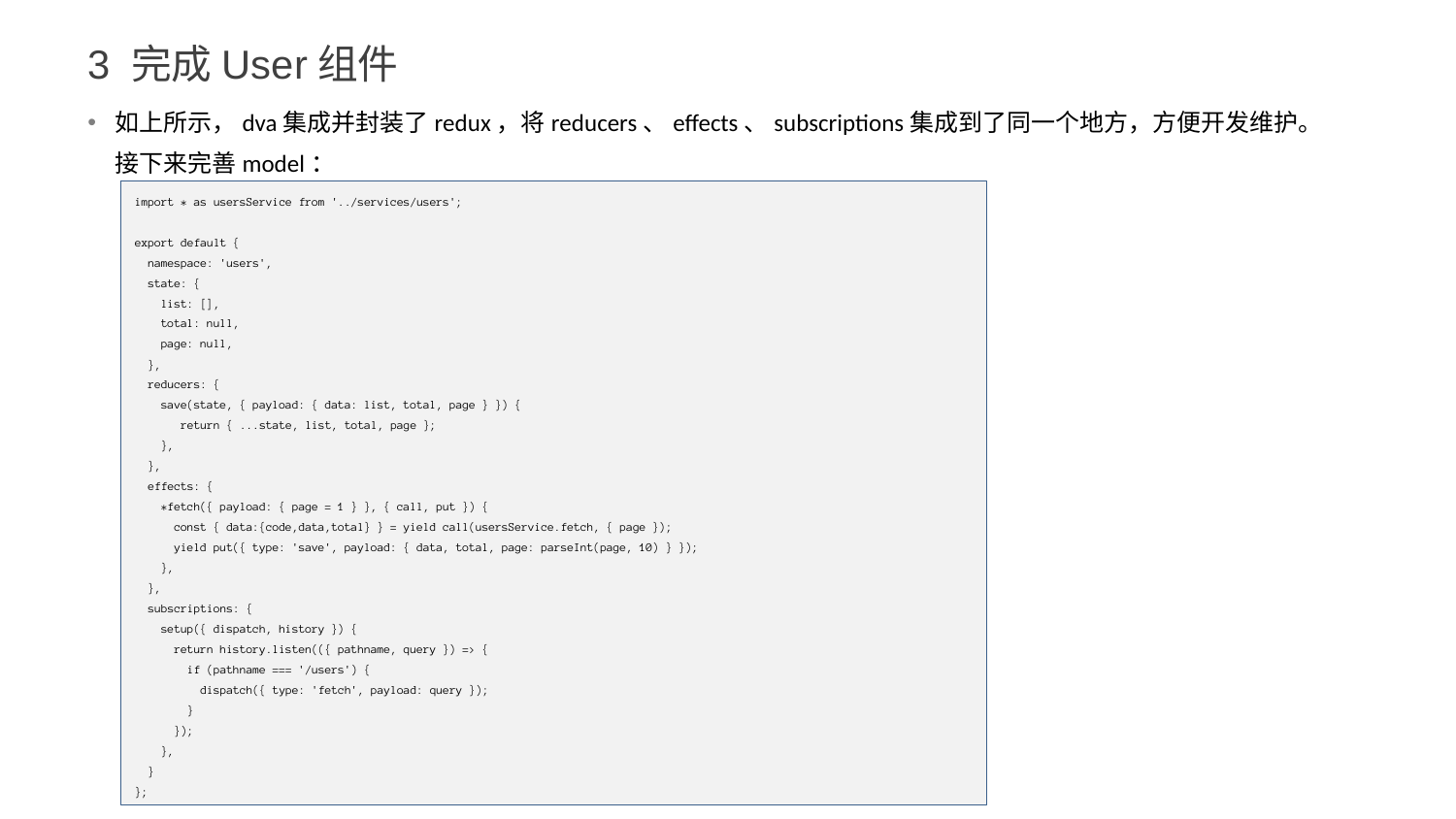

3 完成User组件
如上所示，dva集成并封装了redux，将reducers、effects、subscriptions集成到了同一个地方，方便开发维护。 接下来完善model：

import * as usersService from '../services/users';

export default {
  namespace: 'users',
  state: {
    list: [],
    total: null,
    page: null,
  },
  reducers: {
    save(state, { payload: { data: list, total, page } }) {
       return { ...state, list, total, page };
    },
  },
  effects: {
    *fetch({ payload: { page = 1 } }, { call, put }) {
      const { data:{code,data,total} } = yield call(usersService.fetch, { page });
      yield put({ type: 'save', payload: { data, total, page: parseInt(page, 10) } });
    },
  },
  subscriptions: {
    setup({ dispatch, history }) {
      return history.listen(({ pathname, query }) => {
        if (pathname === '/users') {
          dispatch({ type: 'fetch', payload: query });
        }
      });
    },
  }
};